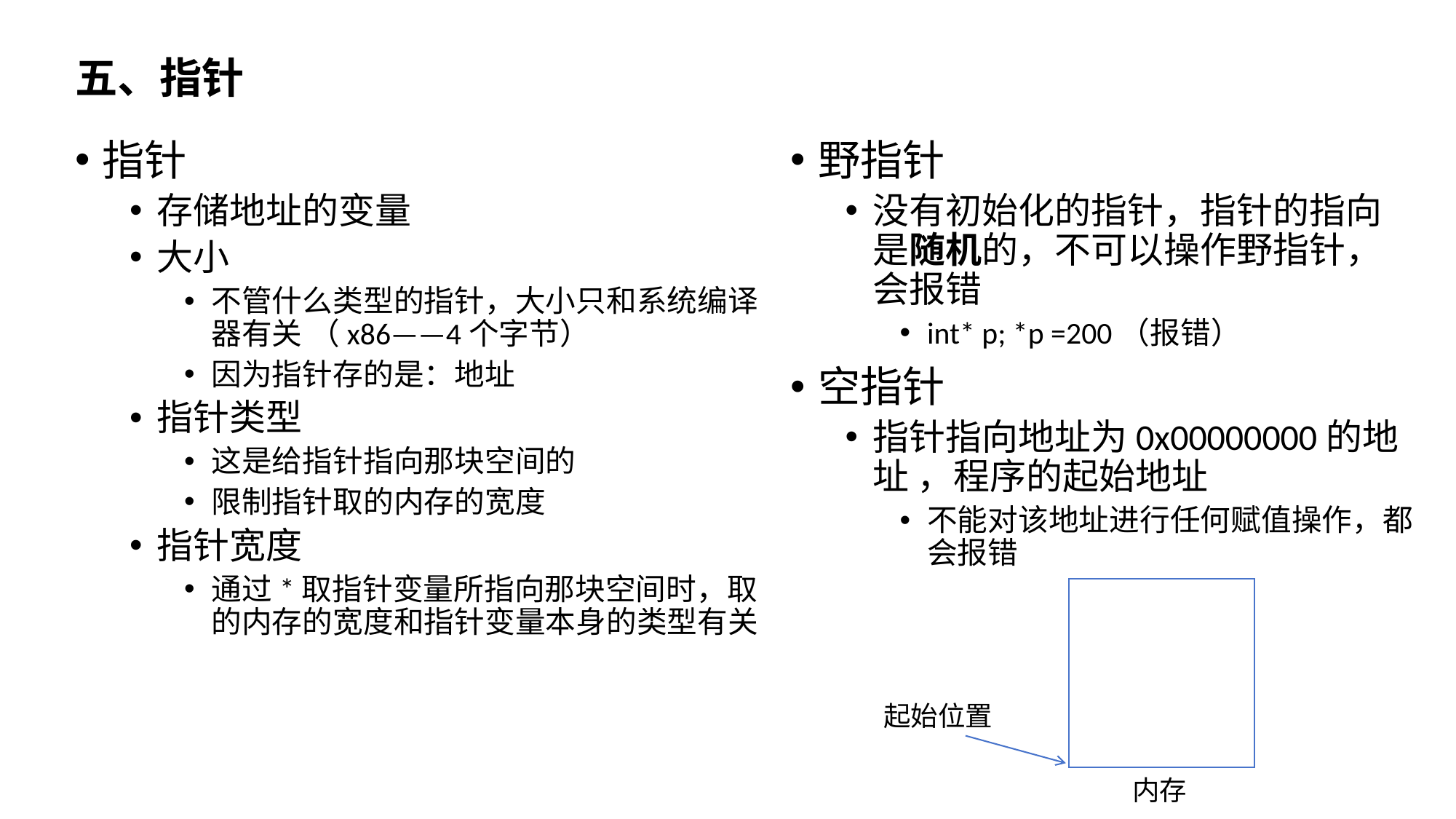

五、指针
指针
存储地址的变量
大小
不管什么类型的指针，大小只和系统编译器有关 （x86——4个字节）
因为指针存的是：地址
指针类型
这是给指针指向那块空间的
限制指针取的内存的宽度
指针宽度
通过*取指针变量所指向那块空间时，取的内存的宽度和指针变量本身的类型有关
野指针
没有初始化的指针，指针的指向是随机的，不可以操作野指针，会报错
int* p; *p =200（报错）
空指针
指针指向地址为0x00000000的地址 ，程序的起始地址
不能对该地址进行任何赋值操作，都会报错

起始位置
内存